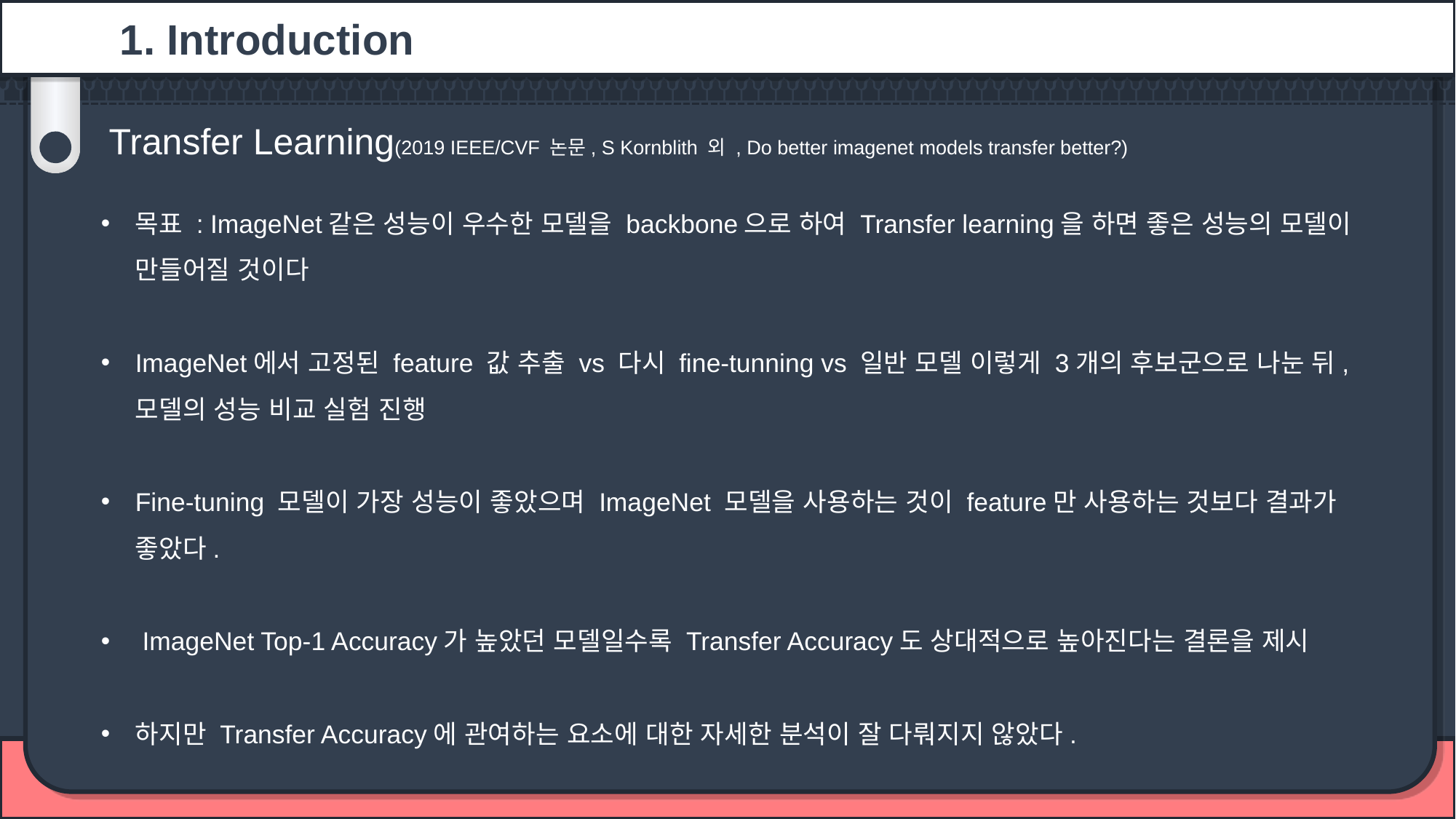

1. Introduction

Transfer Learning(2019 IEEE/CVF 논문, S Kornblith 외 , Do better imagenet models transfer better?)
목표 : ImageNet같은 성능이 우수한 모델을 backbone으로 하여 Transfer learning을 하면 좋은 성능의 모델이 만들어질 것이다

ImageNet에서 고정된 feature 값 추출 vs 다시 fine-tunning vs 일반 모델 이렇게 3개의 후보군으로 나눈 뒤, 모델의 성능 비교 실험 진행

Fine-tuning 모델이 가장 성능이 좋았으며 ImageNet 모델을 사용하는 것이 feature만 사용하는 것보다 결과가 좋았다.

 ImageNet Top-1 Accuracy가 높았던 모델일수록 Transfer Accuracy도 상대적으로 높아진다는 결론을 제시

하지만 Transfer Accuracy에 관여하는 요소에 대한 자세한 분석이 잘 다뤄지지 않았다.